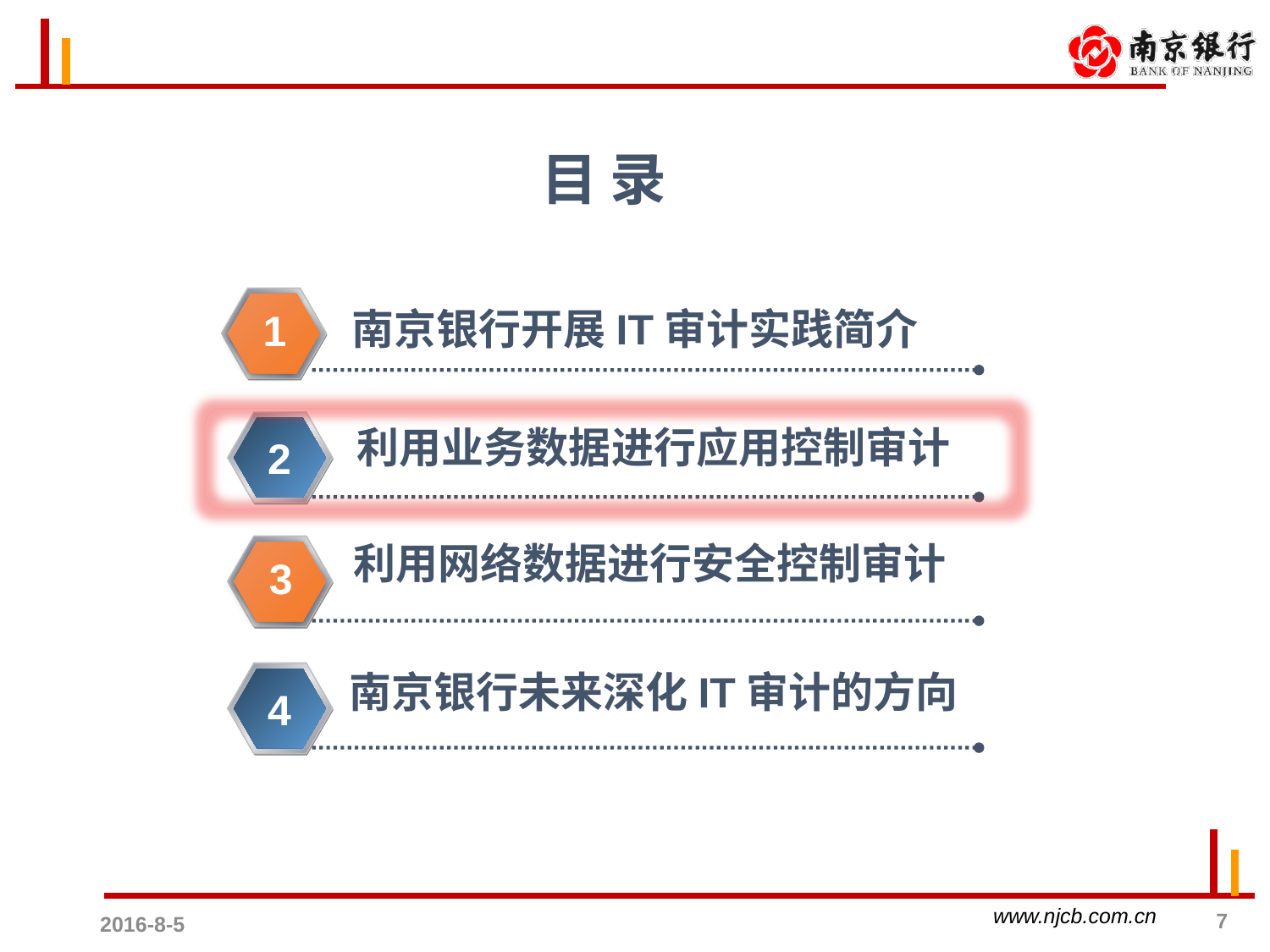

目 录

1
南京银行开展IT审计实践简介

利用业务数据进行应用控制审计
2

利用网络数据进行安全控制审计

3

南京银行未来深化IT审计的方向

4

7
2016-8-5